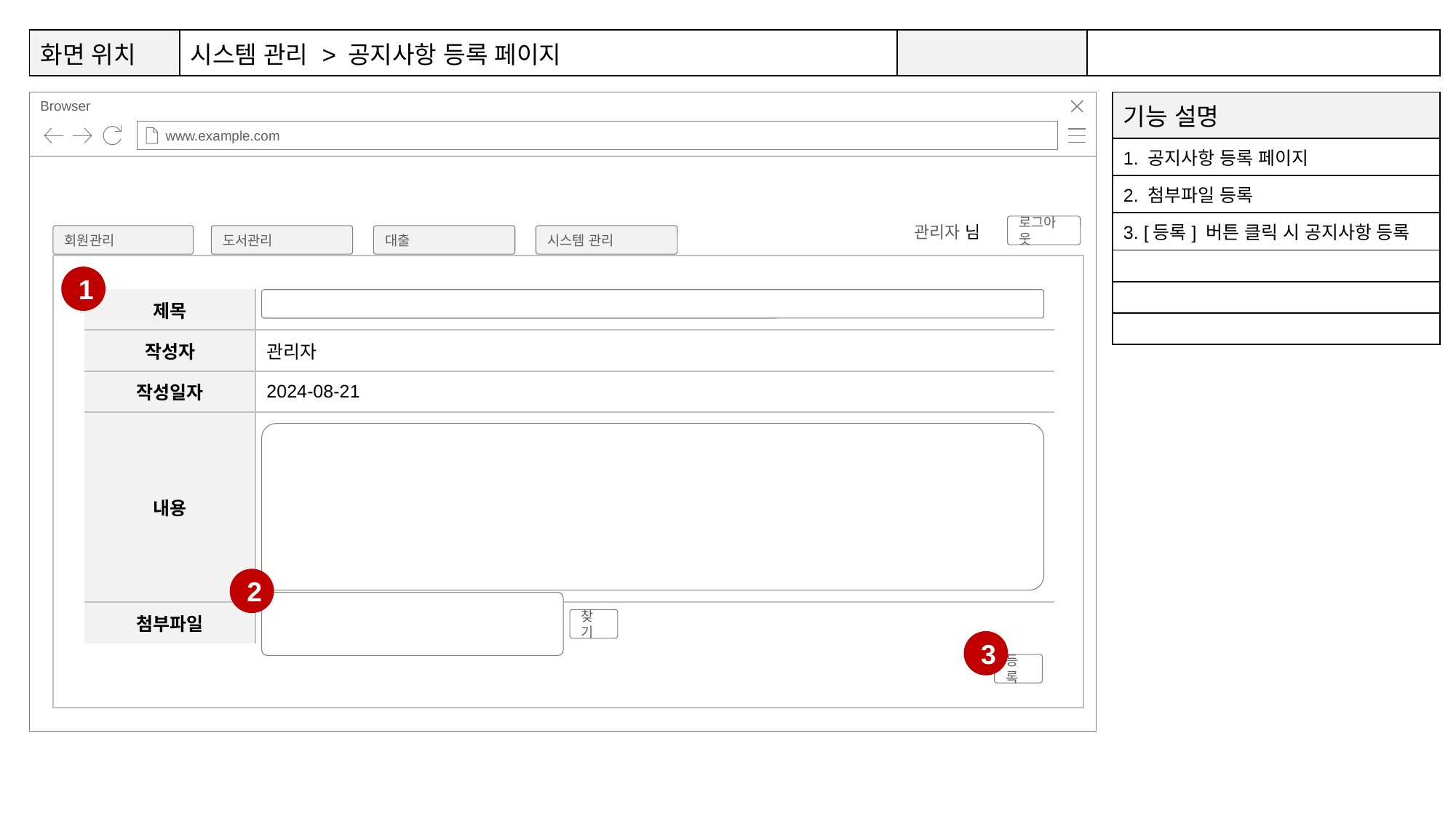

| 화면 위치 | 시스템 관리 > 공지사항 등록 페이지 |  |  |
| --- | --- | --- | --- |
4
5
1
2
8
9
6
7
| 기능 설명 |
| --- |
| 1. 공지사항 등록 페이지 |
| 2. 첨부파일 등록 |
| 3. [등록] 버튼 클릭 시 공지사항 등록 |
|  |
|  |
|  |
관리자 님
로그아웃
시스템 관리
회원관리
도서관리
대출

1
| 제목 |  |
| --- | --- |
| 작성자 | 관리자 |
| 작성일자 | 2024-08-21 |
| 내용 |  |
| 첨부파일 |  |

2

찾기
3
등록